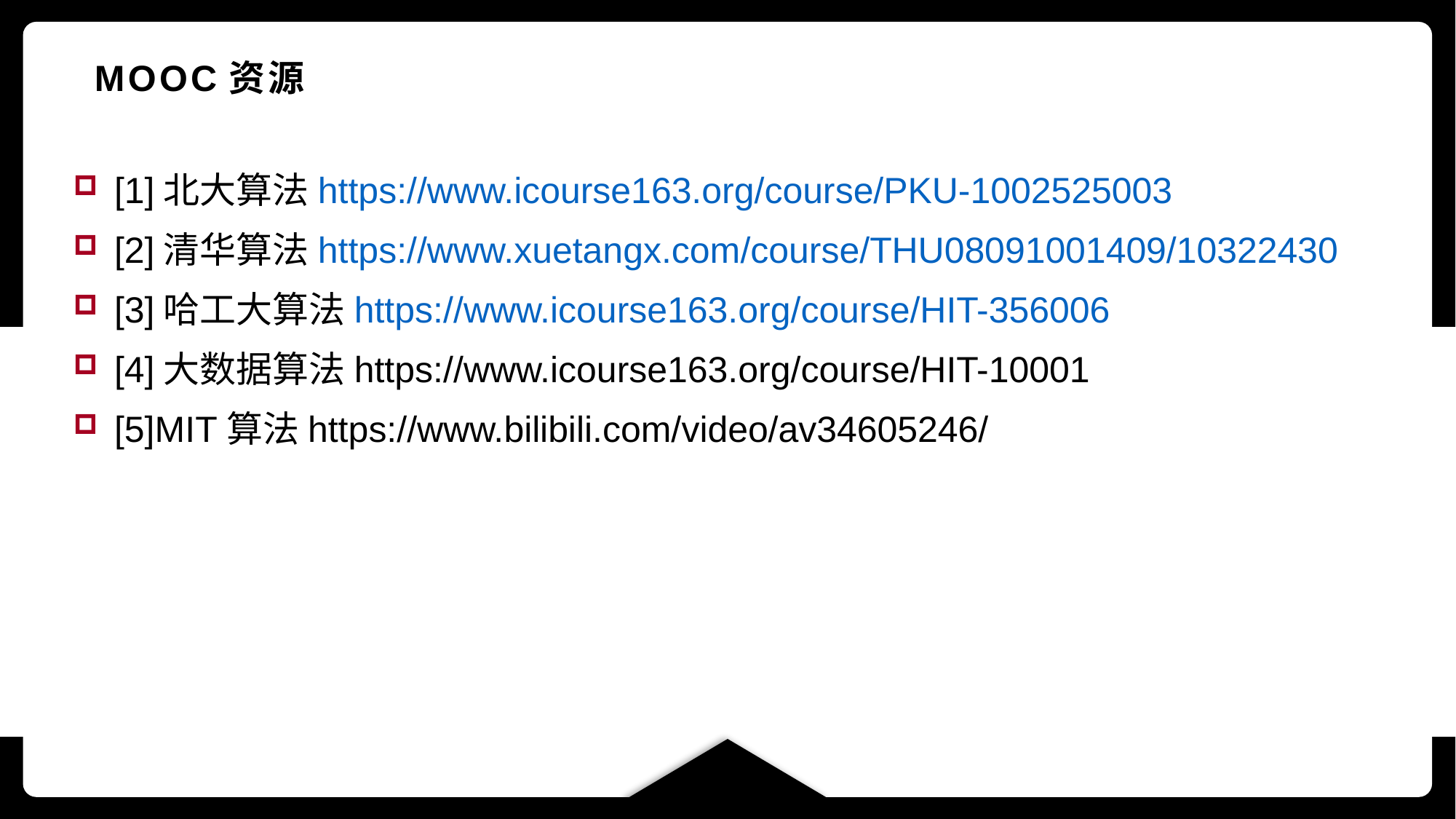

# MOOC资源
[1]北大算法https://www.icourse163.org/course/PKU-1002525003
[2]清华算法https://www.xuetangx.com/course/THU08091001409/10322430
[3]哈工大算法https://www.icourse163.org/course/HIT-356006
[4]大数据算法https://www.icourse163.org/course/HIT-10001
[5]MIT算法https://www.bilibili.com/video/av34605246/